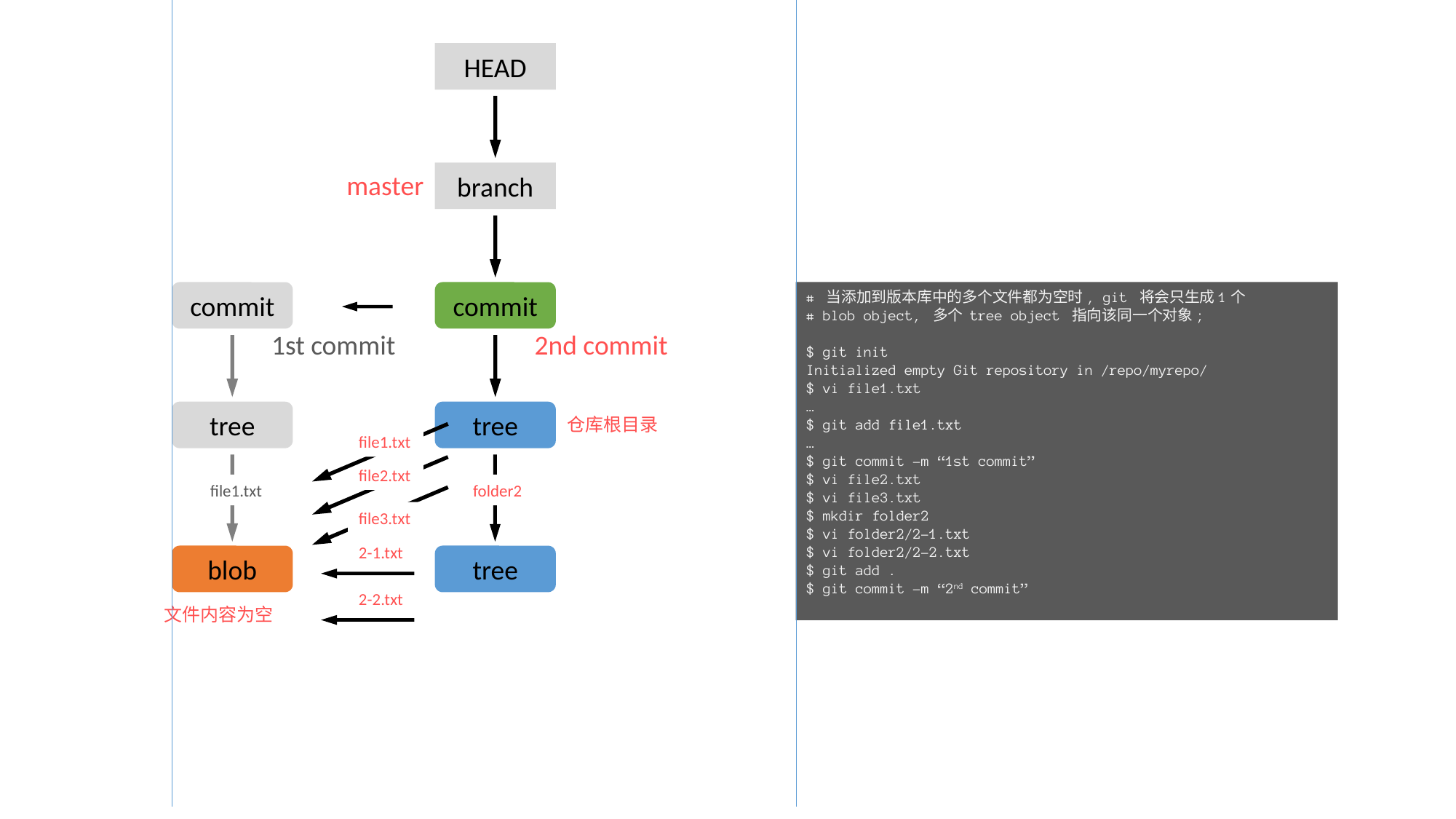

HEAD

master
branch

commit
commit
# 当添加到版本库中的多个文件都为空时, git 将会只生成1个
# blob object, 多个 tree object 指向该同一个对象;

$ git init
Initialized empty Git repository in /repo/myrepo/
$ vi file1.txt
…
$ git add file1.txt
…
$ git commit –m “1st commit”
$ vi file2.txt
$ vi file3.txt
$ mkdir folder2
$ vi folder2/2-1.txt
$ vi folder2/2-2.txt
$ git add .
$ git commit –m “2nd commit”

1st commit
2nd commit

tree
tree
仓库根目录

file1.txt

file2.txt
file1.txt
folder2
file3.txt

2-1.txt
blob
tree

2-2.txt
文件内容为空